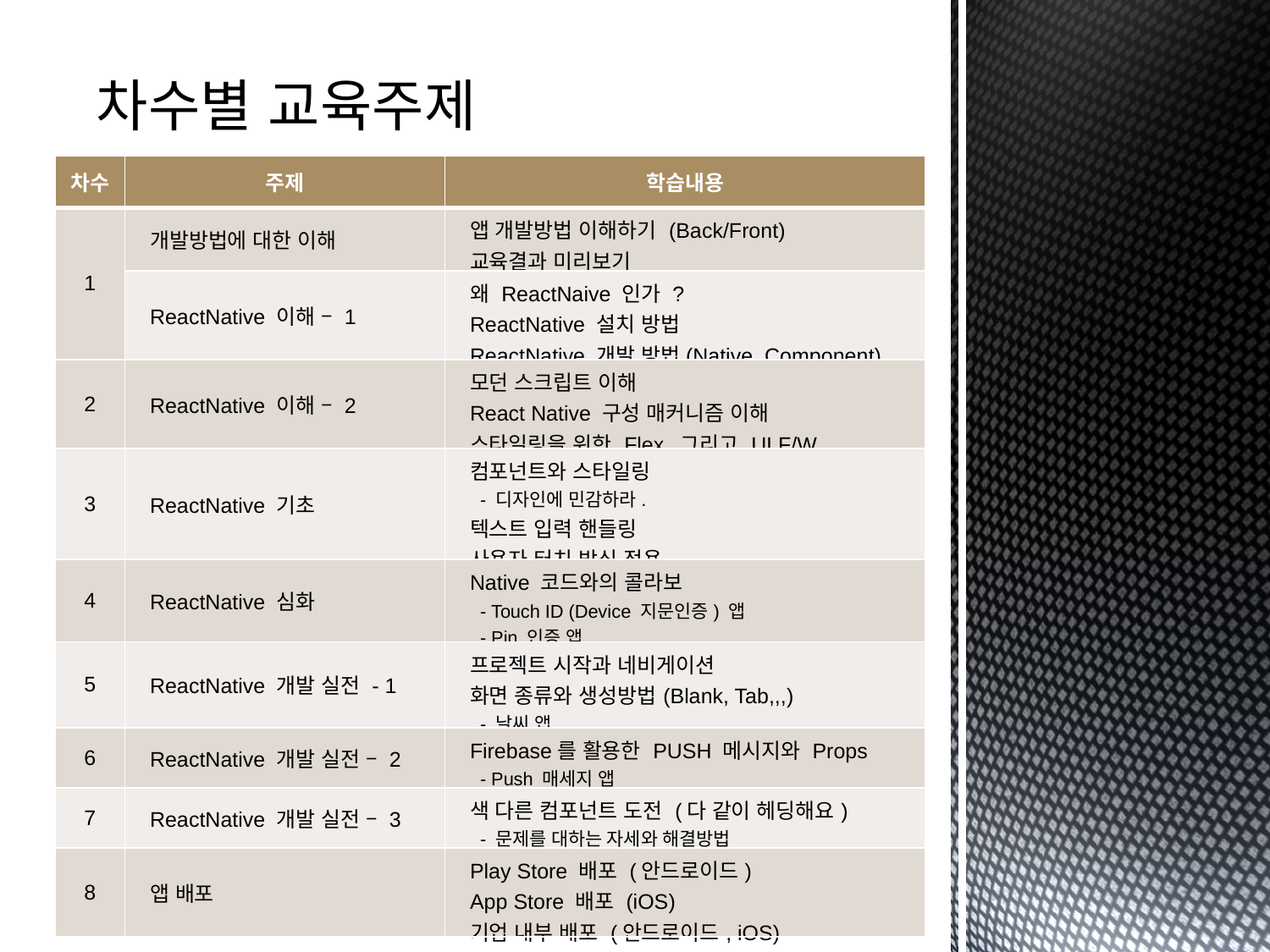

차수별 교육주제
| 차수 | 주제 | 학습내용 |
| --- | --- | --- |
| 1 | 개발방법에 대한 이해 | 앱 개발방법 이해하기 (Back/Front) 교육결과 미리보기 |
|  | ReactNative 이해 – 1 | 왜 ReactNaive 인가 ? ReactNative 설치 방법 ReactNative 개발 방법(Native, Component) |
| 2 | ReactNative 이해 – 2 | 모던 스크립트 이해 React Native 구성 매커니즘 이해 스타일링을 위한 Flex, 그리고 UI F/W |
| 3 | ReactNative 기초 | 컴포넌트와 스타일링 - 디자인에 민감하라. 텍스트 입력 핸들링 사용자 터치 방식 적용 |
| 4 | ReactNative 심화 | Native 코드와의 콜라보 - Touch ID (Device 지문인증) 앱 - Pin 인증 앱 |
| 5 | ReactNative 개발 실전 - 1 | 프로젝트 시작과 네비게이션 화면 종류와 생성방법(Blank, Tab,,,) - 날씨 앱 |
| 6 | ReactNative 개발 실전 – 2 | Firebase를 활용한 PUSH 메시지와 Props - Push 매세지 앱 |
| 7 | ReactNative 개발 실전 – 3 | 색 다른 컴포넌트 도전 (다 같이 헤딩해요) - 문제를 대하는 자세와 해결방법 |
| 8 | 앱 배포 | Play Store 배포 (안드로이드) App Store 배포 (iOS) 기업 내부 배포 (안드로이드, iOS) |